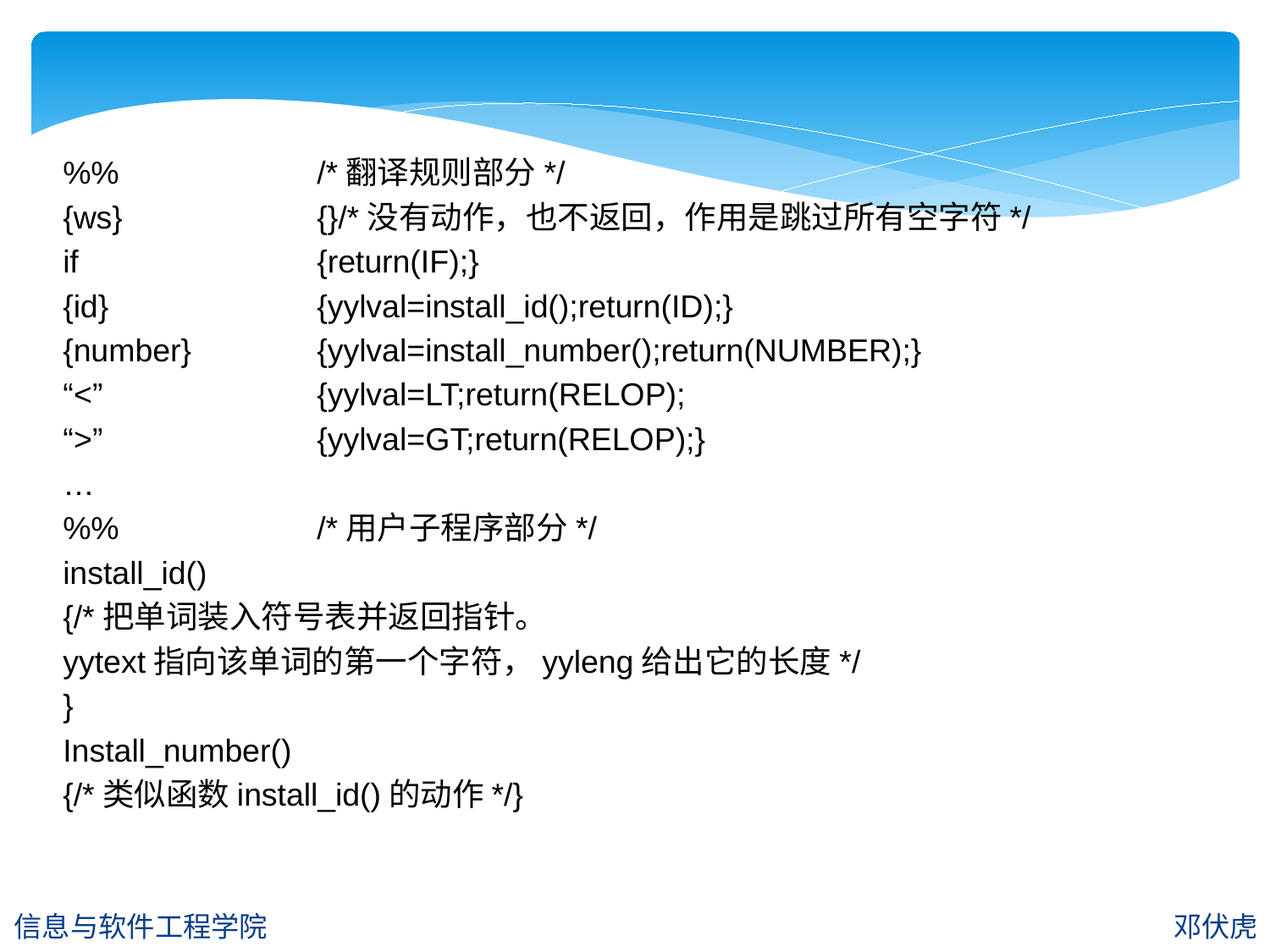

%%		/*翻译规则部分*/
{ws}		{}/*没有动作，也不返回，作用是跳过所有空字符*/
if		{return(IF);}
{id}		{yylval=install_id();return(ID);}
{number}	{yylval=install_number();return(NUMBER);}
“<”		{yylval=LT;return(RELOP);
“>”		{yylval=GT;return(RELOP);}
…
%%		/*用户子程序部分*/
install_id()
{/*把单词装入符号表并返回指针。
yytext指向该单词的第一个字符，yyleng给出它的长度*/
}
Install_number()
{/*类似函数install_id()的动作*/}
72
信息与软件工程学院
邓伏虎